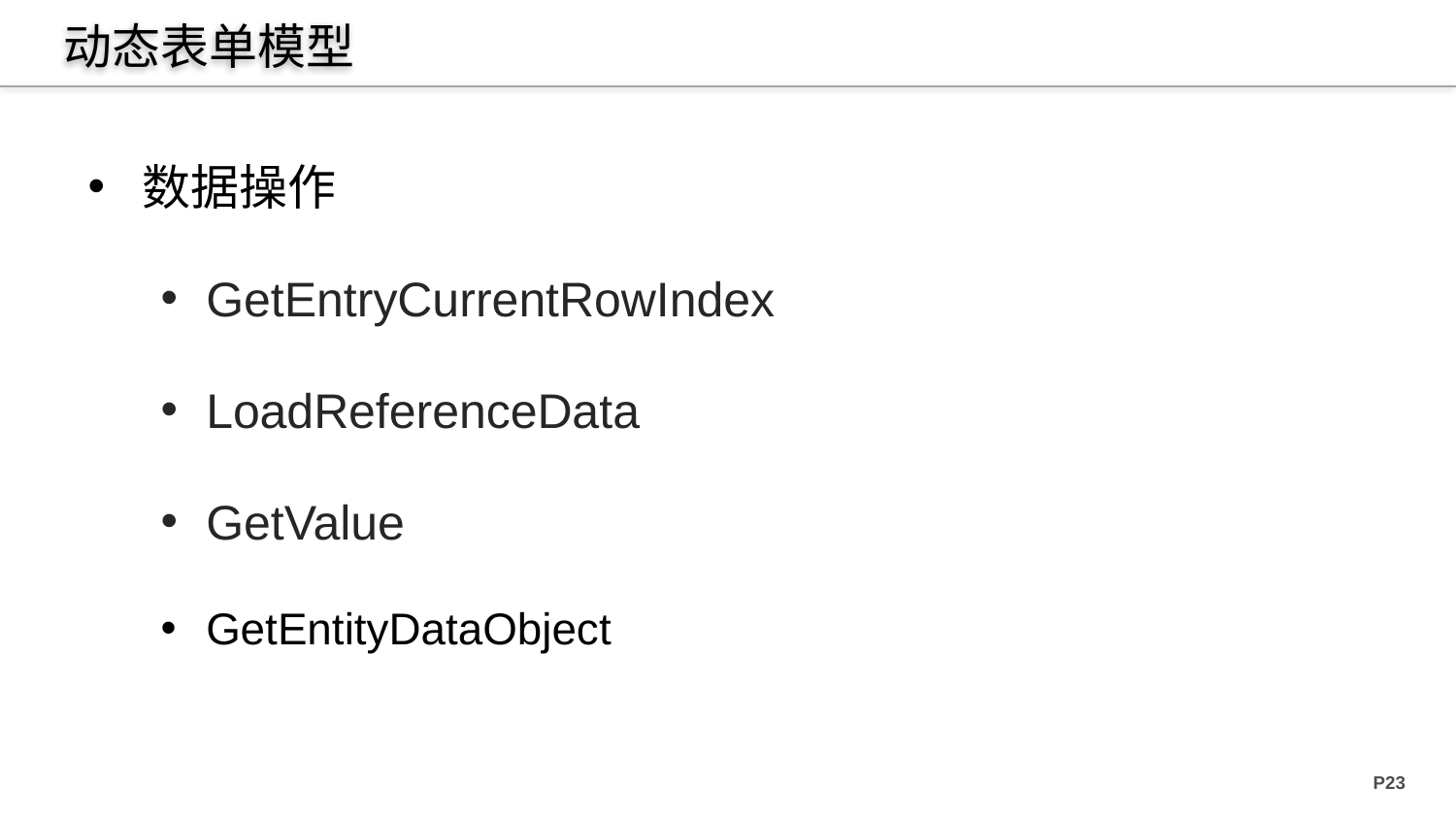

# 动态表单模型

数据操作
GetEntryCurrentRowIndex
LoadReferenceData
GetValue
GetEntityDataObject